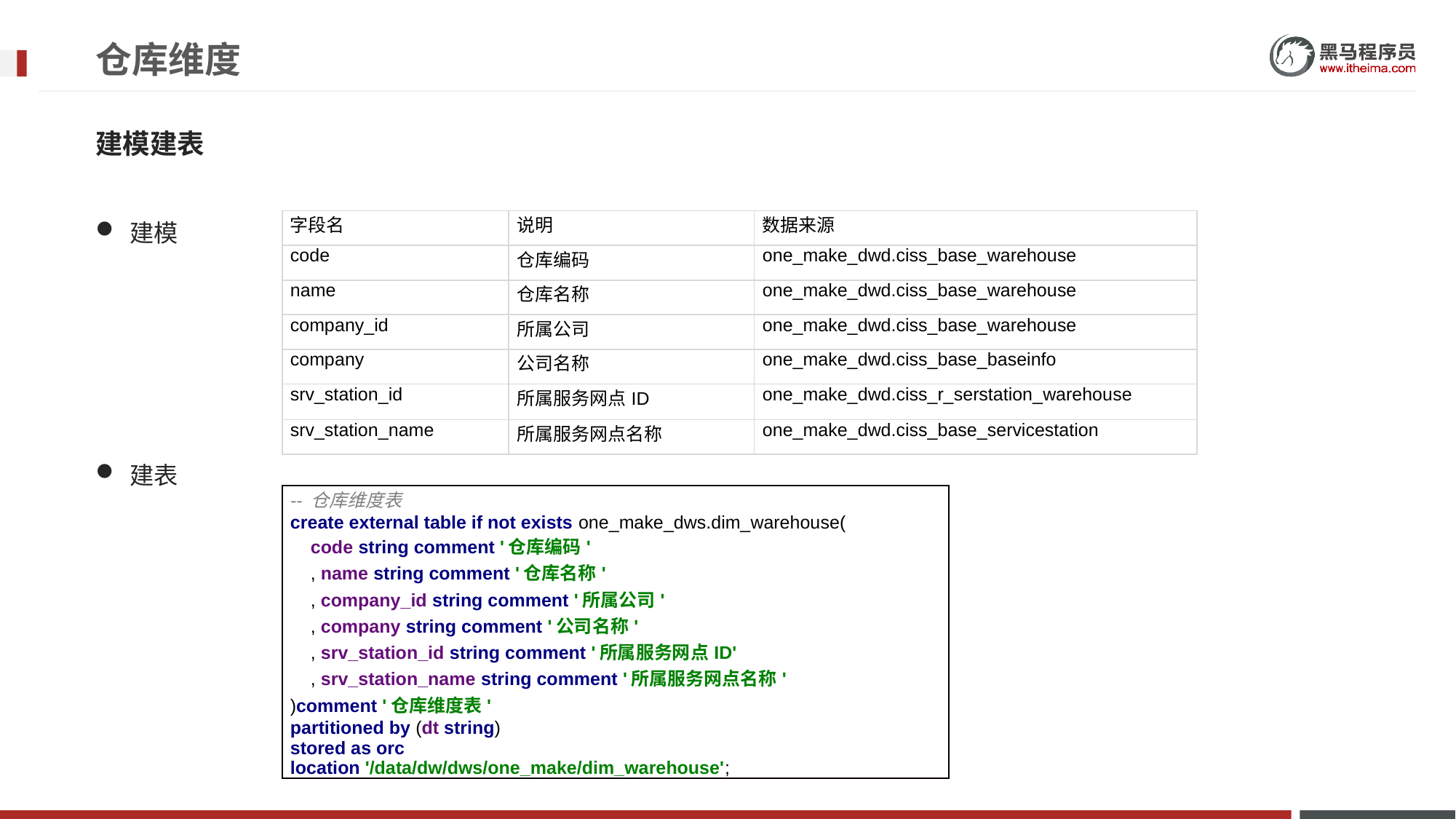

# 仓库维度
建模建表
建模

建表
| 字段名 | 说明 | 数据来源 |
| --- | --- | --- |
| code | 仓库编码 | one\_make\_dwd.ciss\_base\_warehouse |
| name | 仓库名称 | one\_make\_dwd.ciss\_base\_warehouse |
| company\_id | 所属公司 | one\_make\_dwd.ciss\_base\_warehouse |
| company | 公司名称 | one\_make\_dwd.ciss\_base\_baseinfo |
| srv\_station\_id | 所属服务网点ID | one\_make\_dwd.ciss\_r\_serstation\_warehouse |
| srv\_station\_name | 所属服务网点名称 | one\_make\_dwd.ciss\_base\_servicestation |
| -- 仓库维度表 create external table if not exists one\_make\_dws.dim\_warehouse( code string comment '仓库编码' , name string comment '仓库名称' , company\_id string comment '所属公司' , company string comment '公司名称' , srv\_station\_id string comment '所属服务网点ID' , srv\_station\_name string comment '所属服务网点名称' )comment '仓库维度表' partitioned by (dt string) stored as orc location '/data/dw/dws/one\_make/dim\_warehouse'; |
| --- |